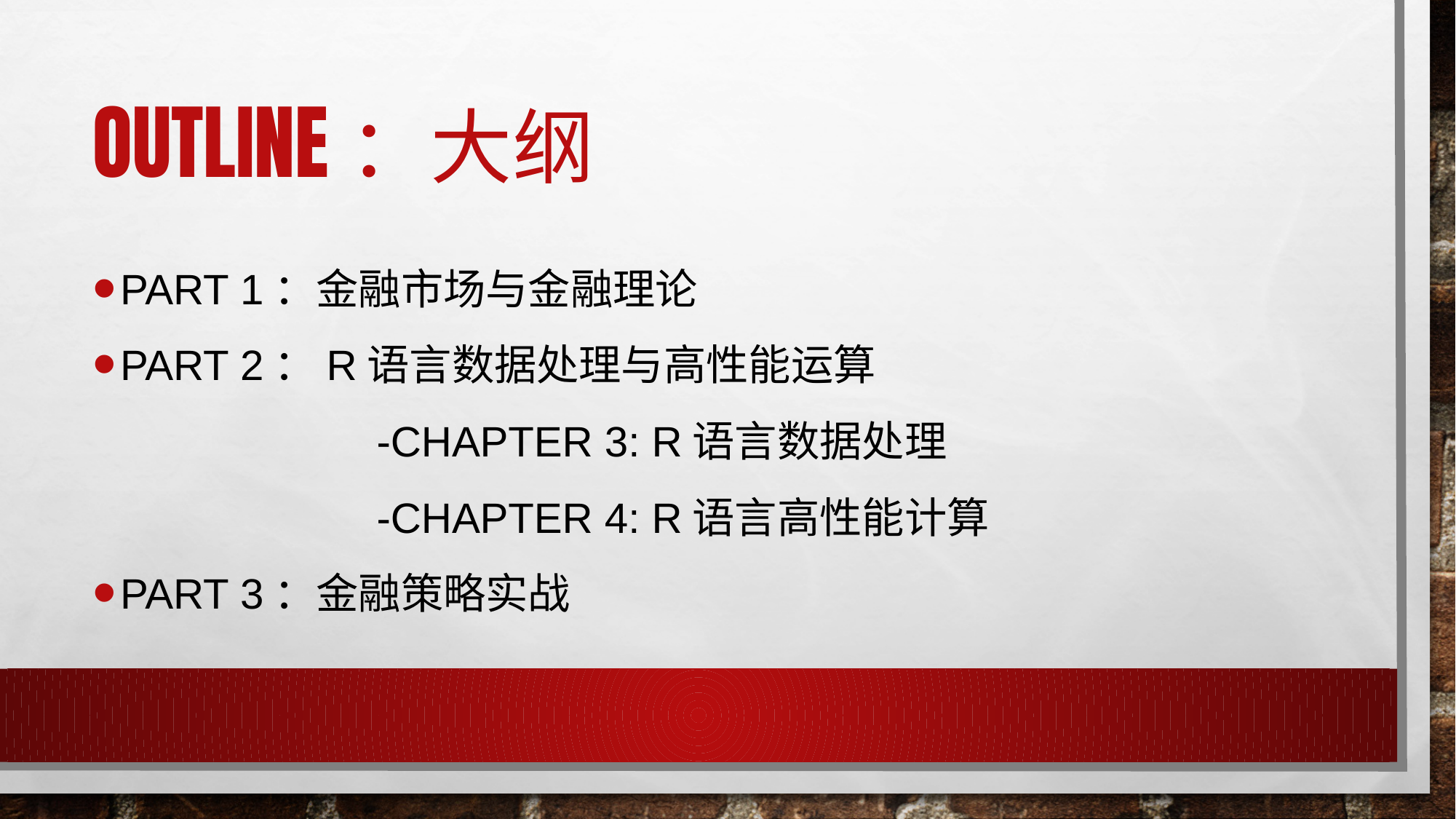

# Outline：大纲
Part 1：金融市场与金融理论
Part 2：R语言数据处理与高性能运算
                        -chapter 3: R语言数据处理
                        -chapter 4: R语言高性能计算
Part 3：金融策略实战